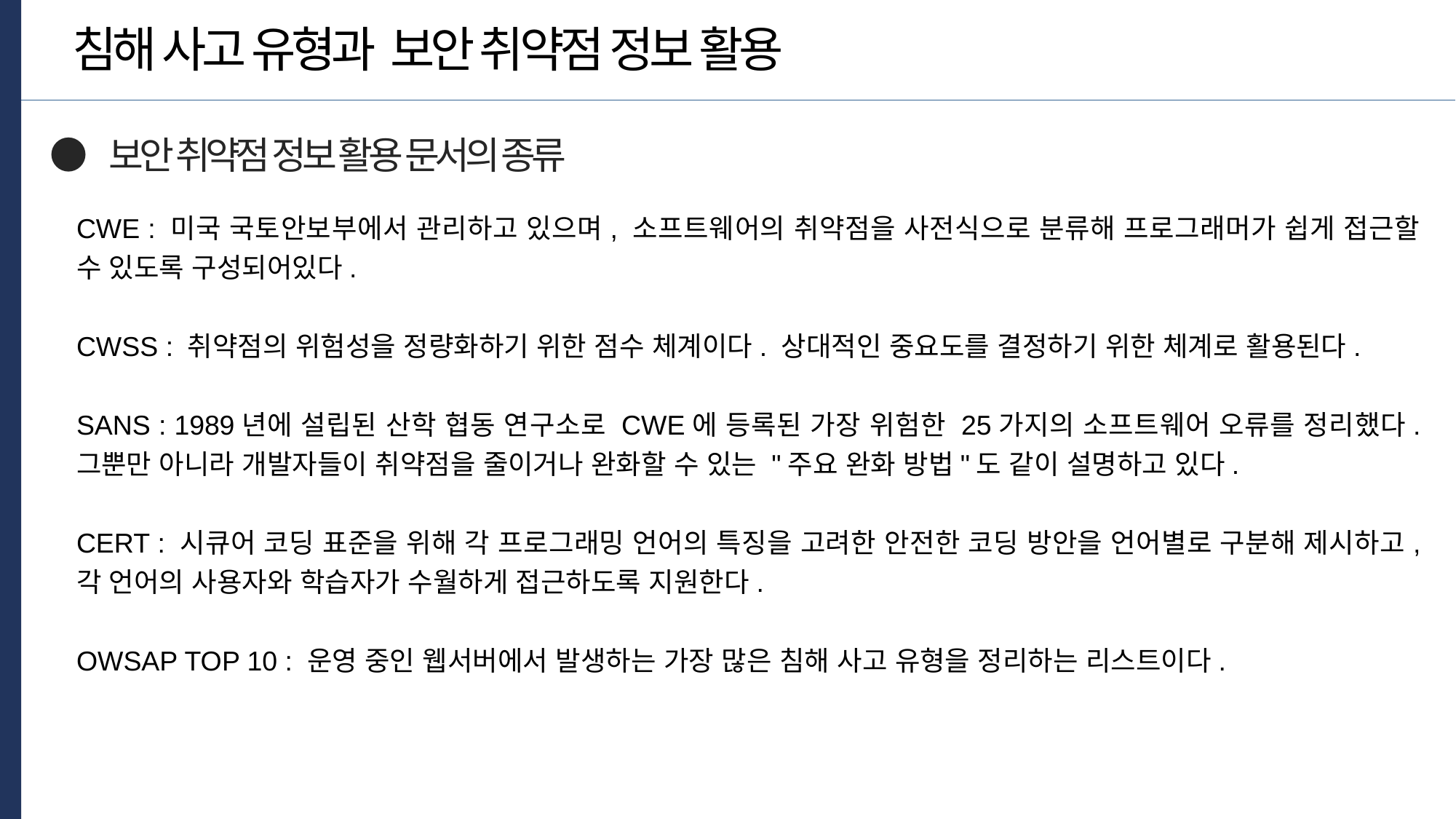

침해 사고 유형과  보안 취약점 정보 활용
●  보안 취약점 정보 활용 문서의 종류
CWE : 미국 국토안보부에서 관리하고 있으며, 소프트웨어의 취약점을 사전식으로 분류해 프로그래머가 쉽게 접근할 수 있도록 구성되어있다.

CWSS : 취약점의 위험성을 정량화하기 위한 점수 체계이다. 상대적인 중요도를 결정하기 위한 체계로 활용된다.

SANS : 1989년에 설립된 산학 협동 연구소로 CWE에 등록된 가장 위험한 25가지의 소프트웨어 오류를 정리했다. 그뿐만 아니라 개발자들이 취약점을 줄이거나 완화할 수 있는 "주요 완화 방법"도 같이 설명하고 있다.

CERT : 시큐어 코딩 표준을 위해 각 프로그래밍 언어의 특징을 고려한 안전한 코딩 방안을 언어별로 구분해 제시하고, 각 언어의 사용자와 학습자가 수월하게 접근하도록 지원한다.

OWSAP TOP 10 : 운영 중인 웹서버에서 발생하는 가장 많은 침해 사고 유형을 정리하는 리스트이다.